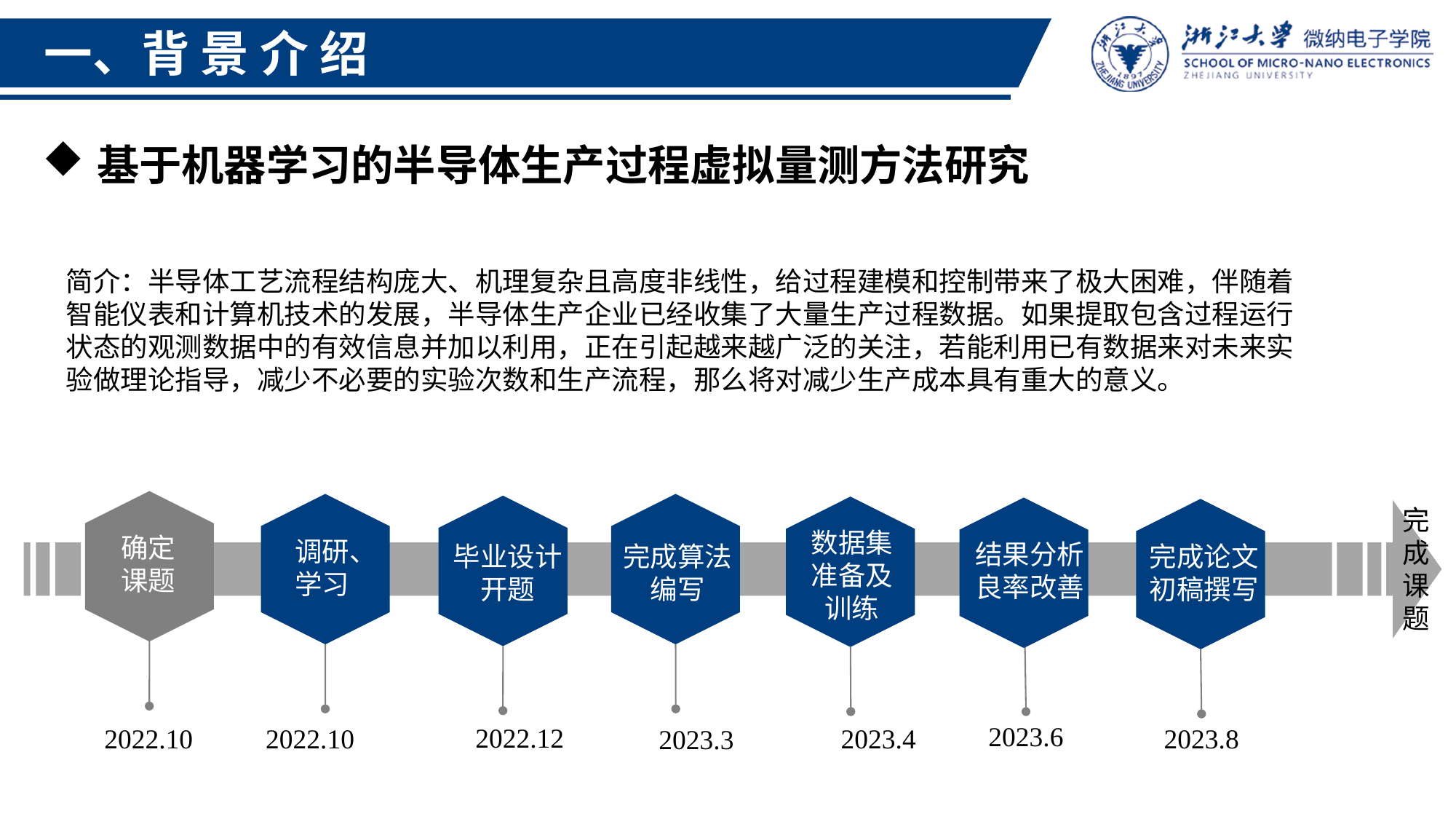

一、背 景 介 绍
基于机器学习的半导体生产过程虚拟量测方法研究
简介：半导体工艺流程结构庞大、机理复杂且高度非线性，给过程建模和控制带来了极大困难，伴随着智能仪表和计算机技术的发展，半导体生产企业已经收集了大量生产过程数据。如果提取包含过程运行状态的观测数据中的有效信息并加以利用，正在引起越来越广泛的关注，若能利用已有数据来对未来实验做理论指导，减少不必要的实验次数和生产流程，那么将对减少生产成本具有重大的意义。
完成课题

数据集准备及训练
确定课题
调研、学习
结果分析良率改善
完成论文初稿撰写
毕业设计
开题
完成算法编写
2023.6
2022.12
2022.10
2022.10
2023.4
2023.8
2023.3